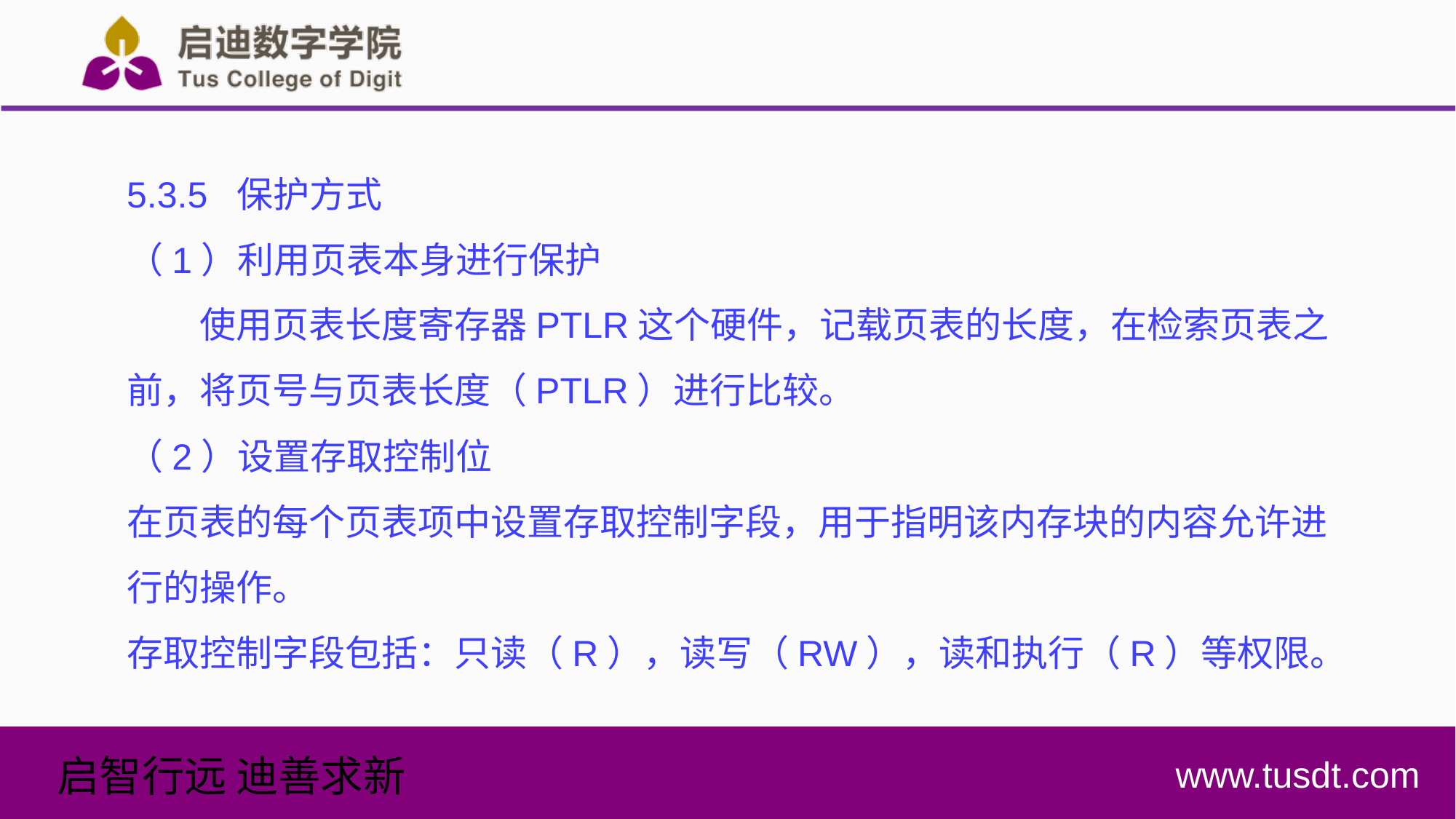

5.3.5  保护方式
（1）利用页表本身进行保护
使用页表长度寄存器PTLR这个硬件，记载页表的长度，在检索页表之前，将页号与页表长度（PTLR）进行比较。
（2）设置存取控制位
在页表的每个页表项中设置存取控制字段，用于指明该内存块的内容允许进行的操作。
存取控制字段包括：只读（R），读写（RW），读和执行（R）等权限。